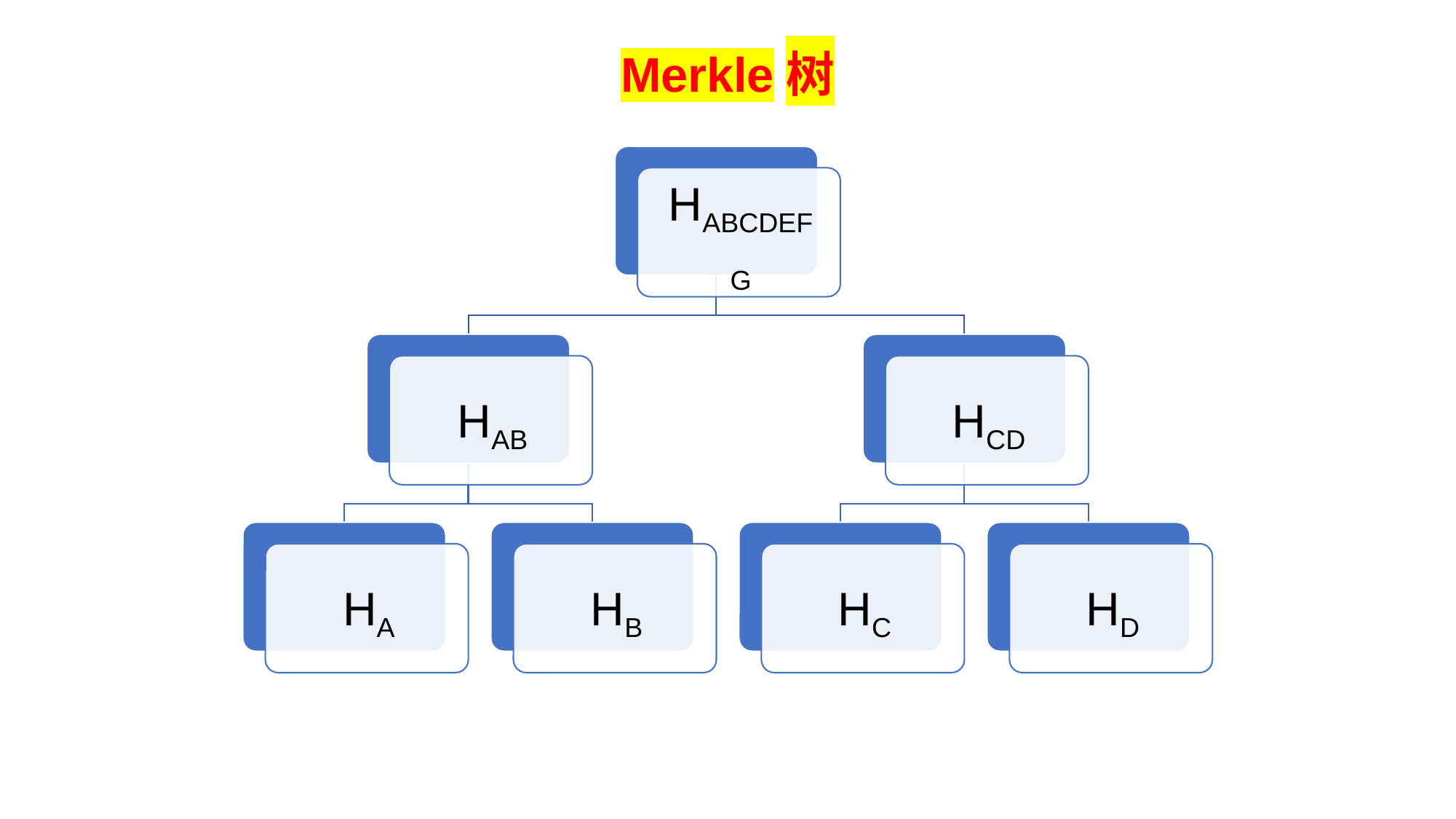

Merkle树
HABCDEFG
HAB
HA
HB
HCD
HC
HD